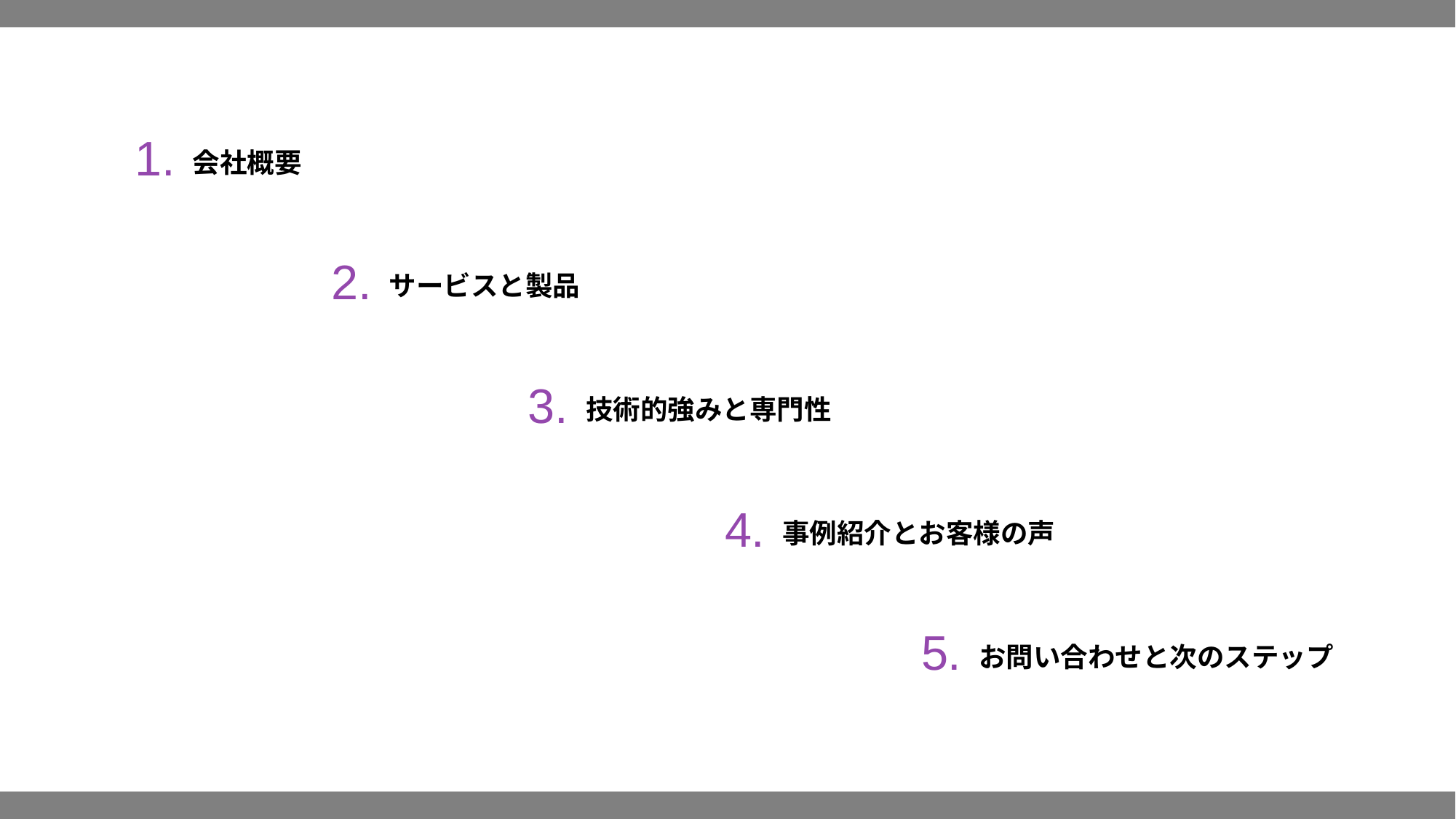

1.
会社概要
2.
サービスと製品
3.
技術的強みと専門性
4.
事例紹介とお客様の声
5.
お問い合わせと次のステップ